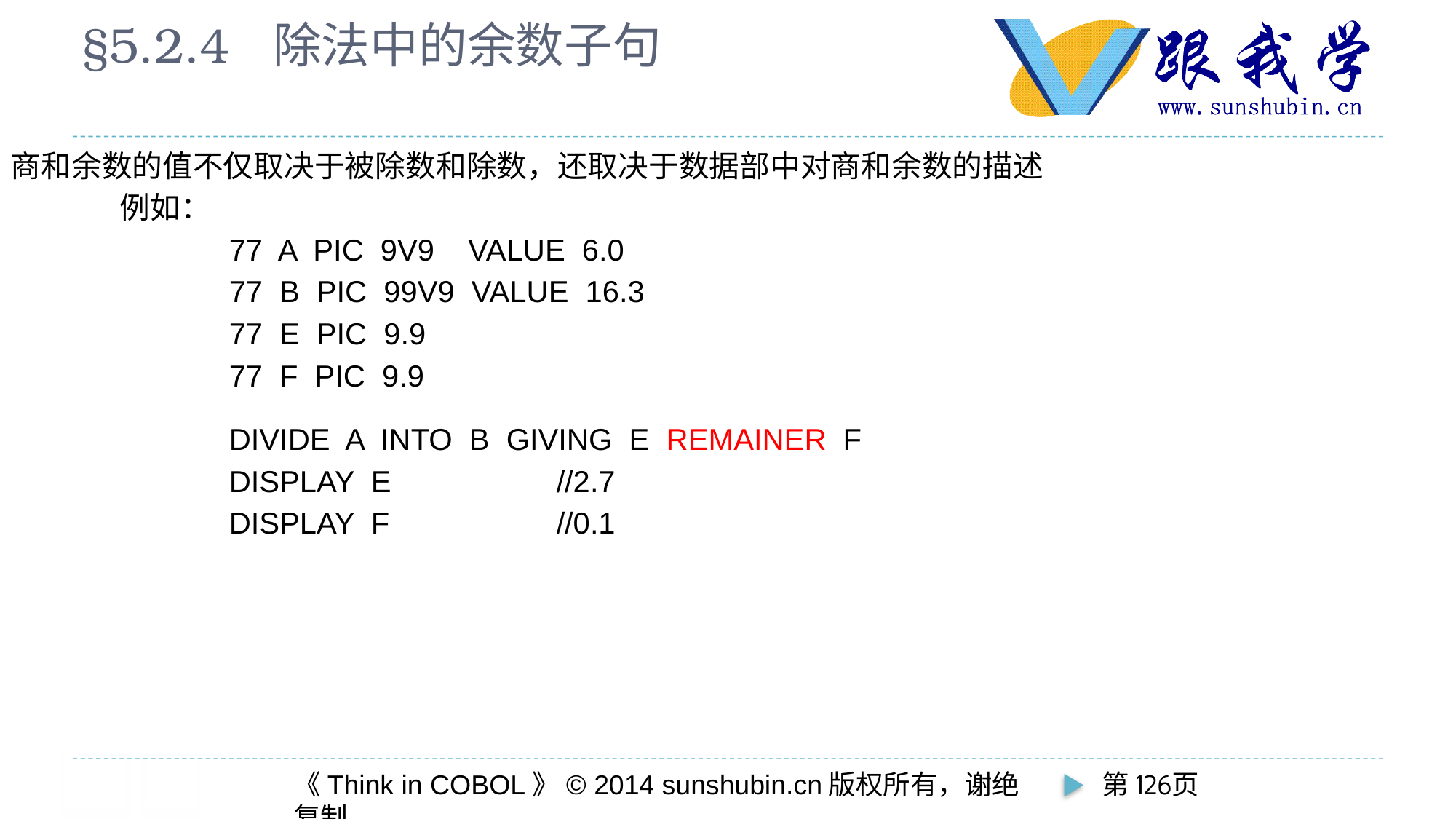

# §5.2.4  除法中的余数子句
商和余数的值不仅取决于被除数和除数，还取决于数据部中对商和余数的描述
	例如：
		77  A  PIC  9V9    VALUE  6.0
		77  B  PIC  99V9  VALUE  16.3
		77  E  PIC  9.9
		77  F  PIC  9.9

		DIVIDE  A  INTO  B  GIVING  E  REMAINER  F
		DISPLAY  E		//2.7
		DISPLAY  F		//0.1